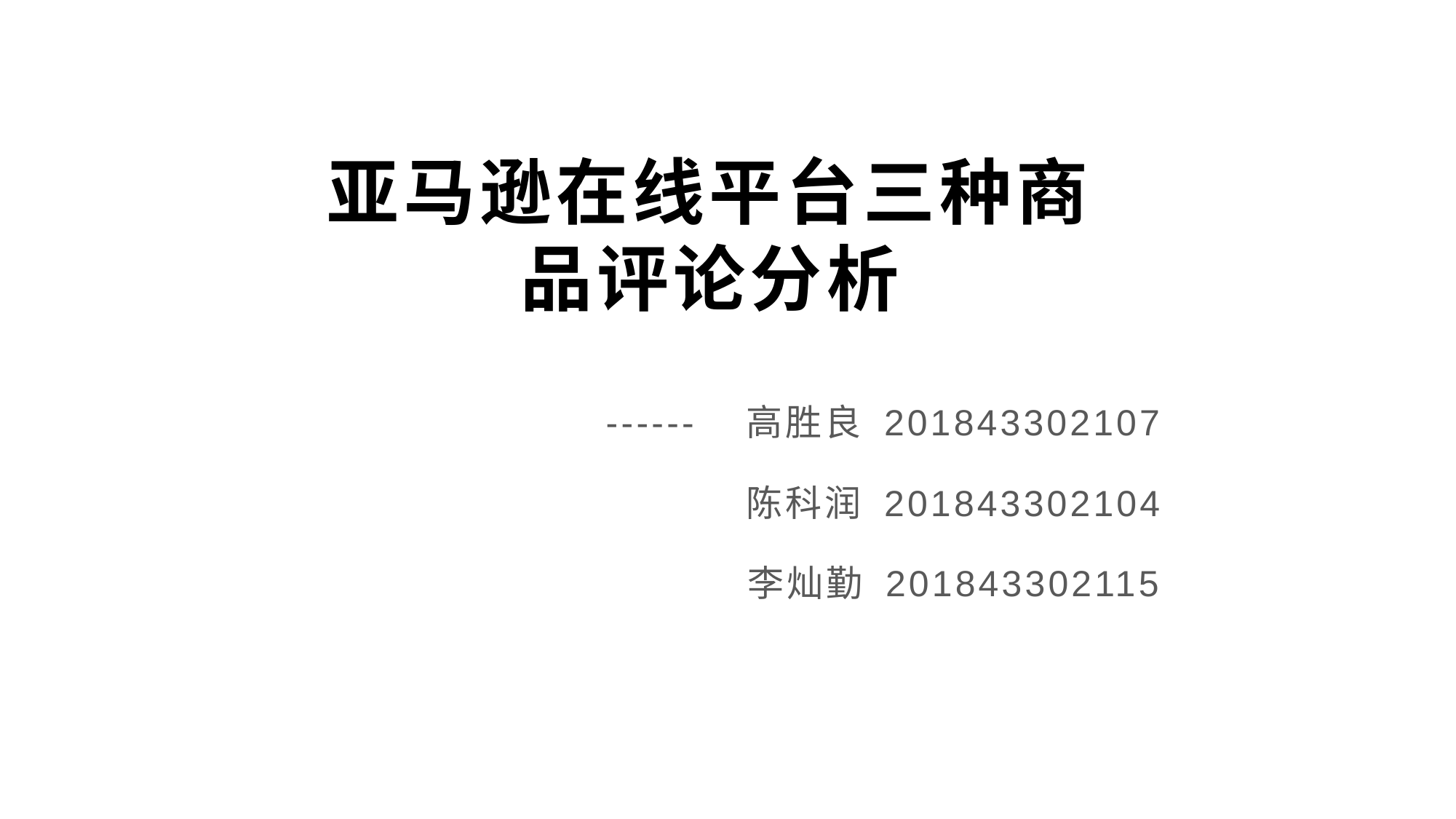

# 亚马逊在线平台三种商品评论分析
------   高胜良 201843302107
	  陈科润 201843302104
	  李灿勤 201843302115